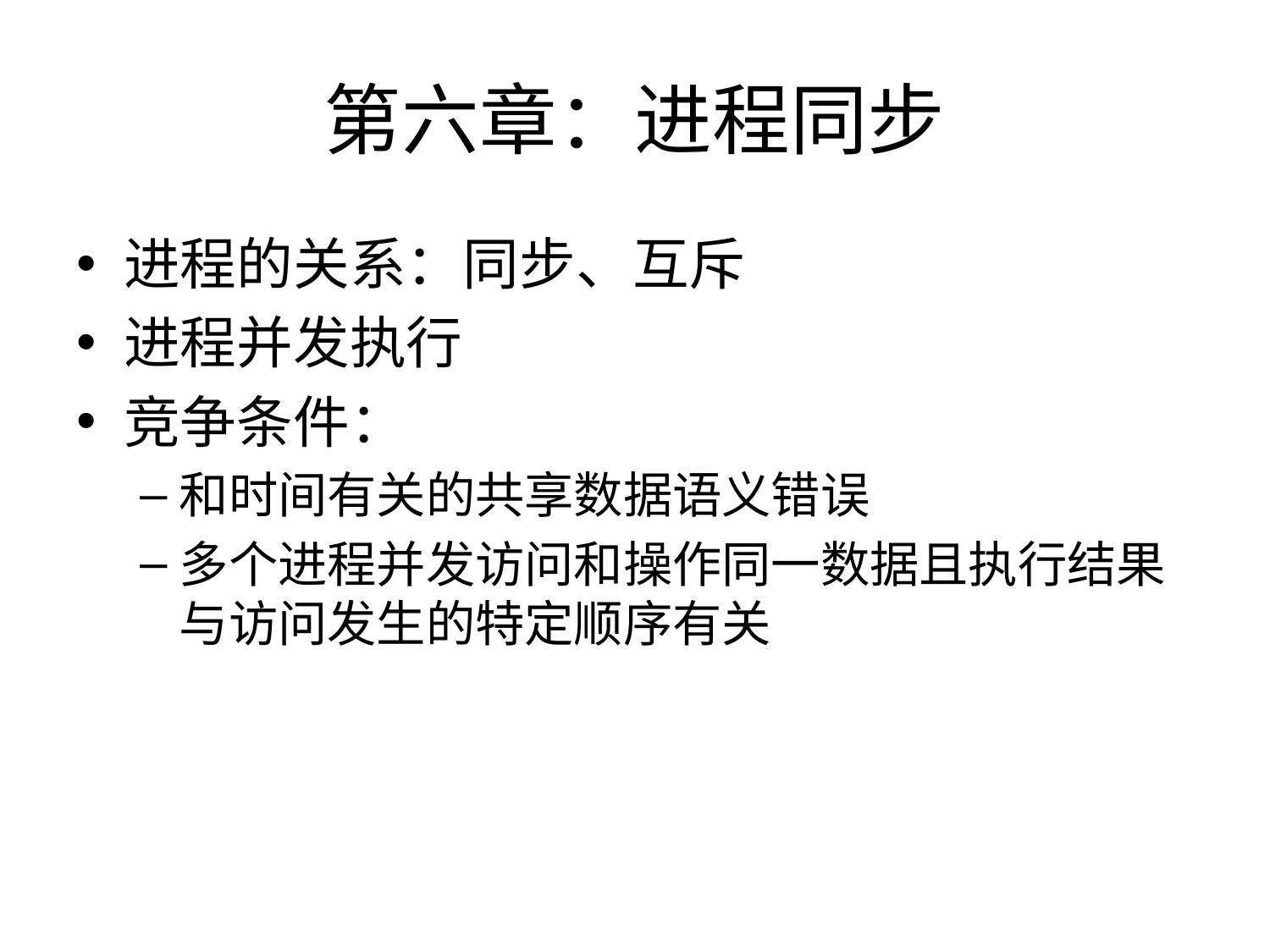

# 第六章：进程同步
进程的关系：同步、互斥
进程并发执行
竞争条件：
和时间有关的共享数据语义错误
多个进程并发访问和操作同一数据且执行结果与访问发生的特定顺序有关